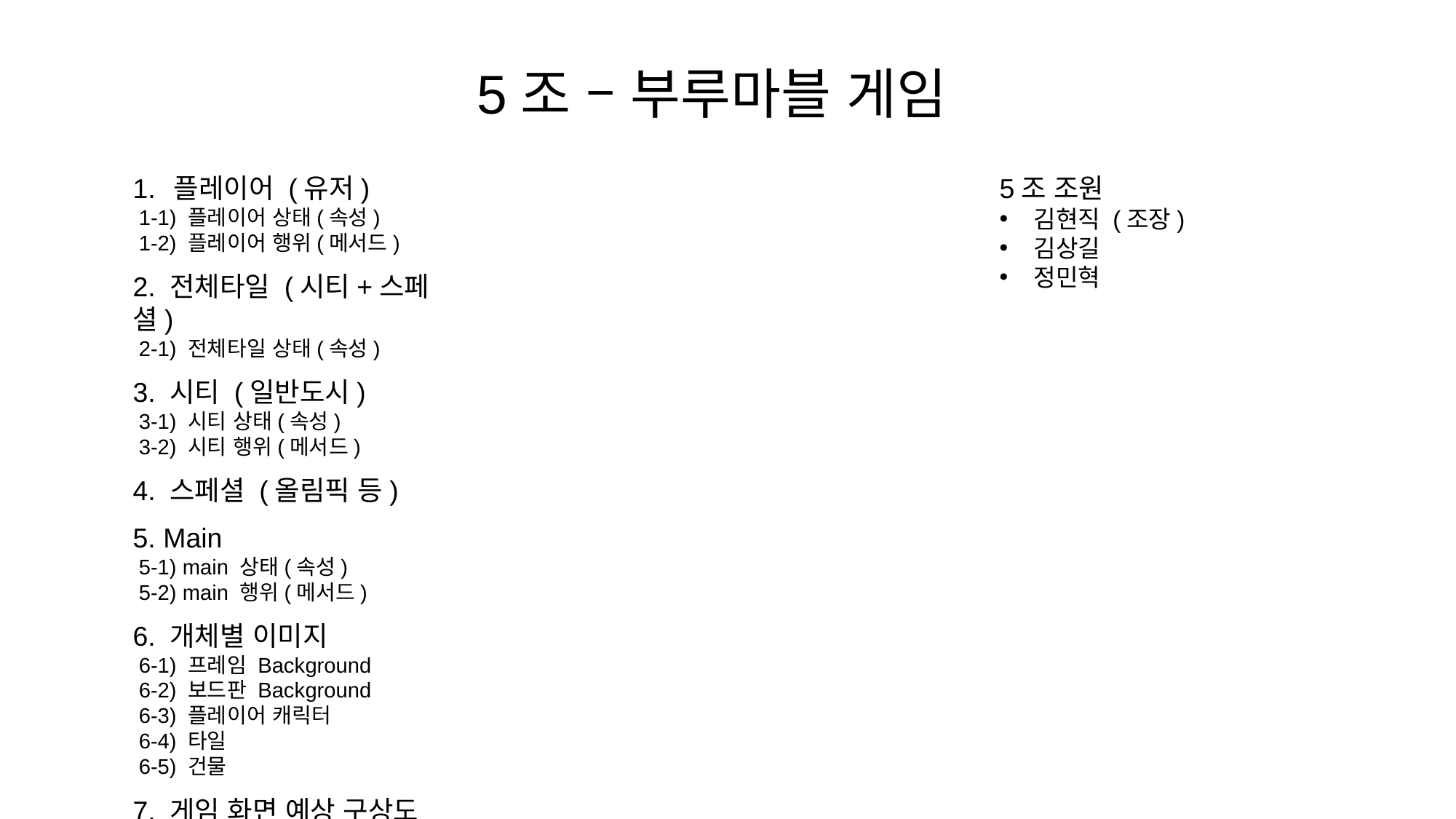

5조 – 부루마블 게임
플레이어 (유저)
 1-1) 플레이어 상태(속성)
 1-2) 플레이어 행위(메서드)

2. 전체타일 (시티+스페셜)
 2-1) 전체타일 상태(속성)

3. 시티 (일반도시)
 3-1) 시티 상태(속성)
 3-2) 시티 행위(메서드)

4. 스페셜 (올림픽 등)

5. Main
 5-1) main 상태(속성)
 5-2) main 행위(메서드)

6. 개체별 이미지
 6-1) 프레임 Background
 6-2) 보드판 Background
 6-3) 플레이어 캐릭터
 6-4) 타일
 6-5) 건물

7. 게임 화면 예상 구상도
5조 조원
김현직 (조장)
김상길
정민혁